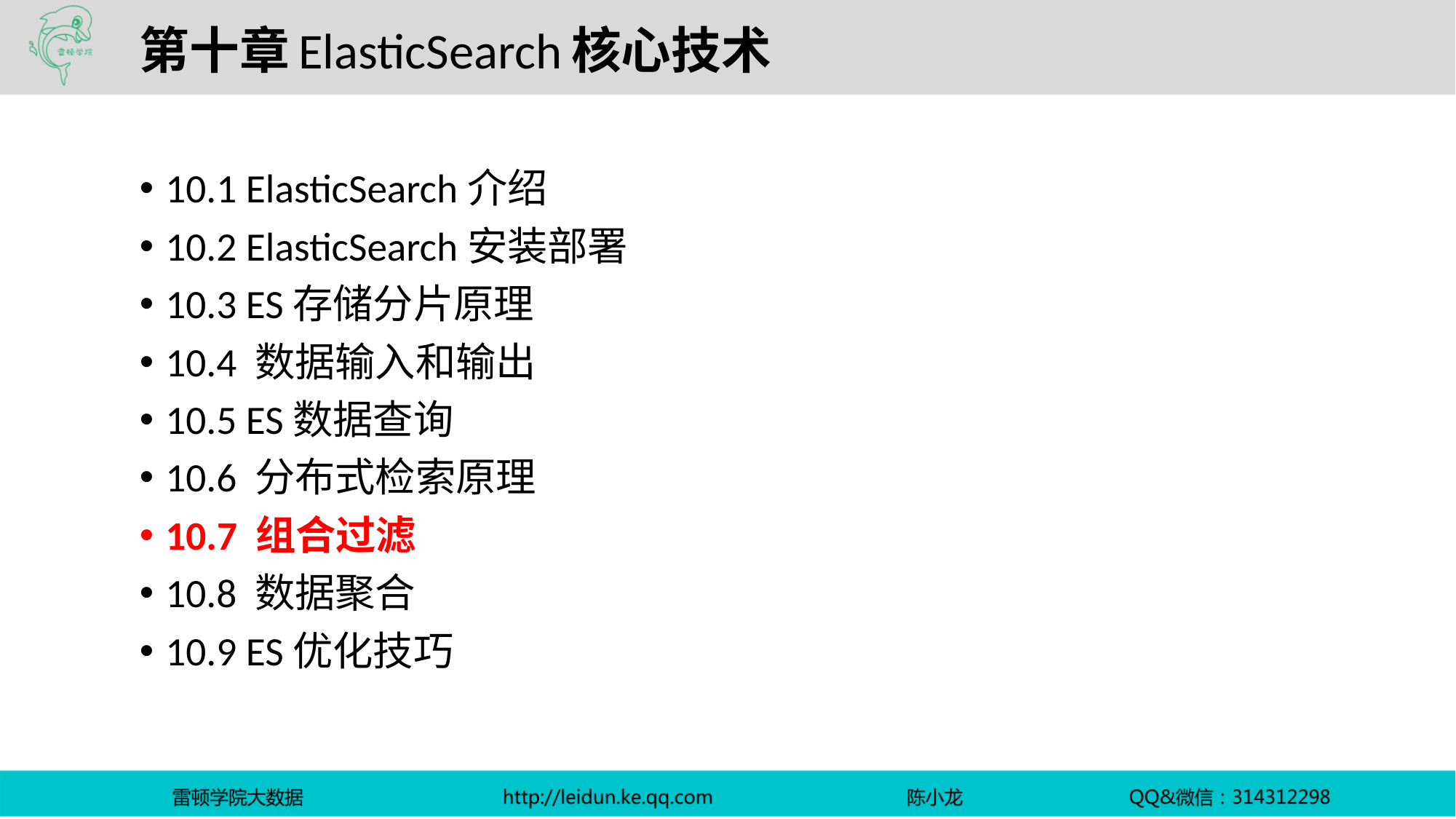

# 第十章ElasticSearch核心技术
10.1 ElasticSearch介绍
10.2 ElasticSearch安装部署
10.3 ES存储分片原理
10.4 数据输入和输出
10.5 ES数据查询
10.6 分布式检索原理
10.7 组合过滤
10.8 数据聚合
10.9 ES优化技巧